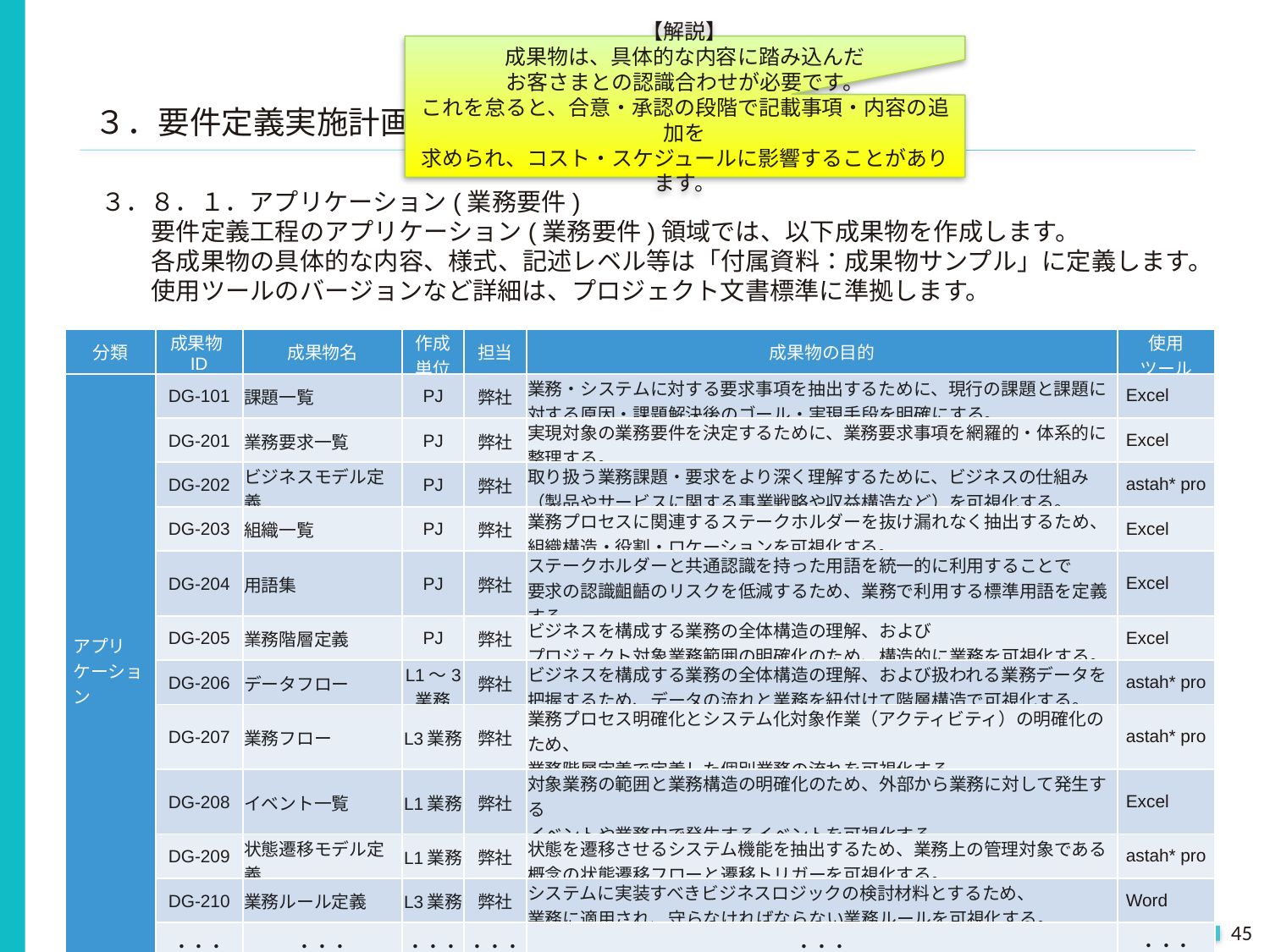

【解説】
成果物は、具体的な内容に踏み込んだ
お客さまとの認識合わせが必要です。
これを怠ると、合意・承認の段階で記載事項・内容の追加を
求められ、コスト・スケジュールに影響することがあります。
３．要件定義実施計画

　　３．８．１．アプリケーション(業務要件)
要件定義工程のアプリケーション(業務要件)領域では、以下成果物を作成します。
各成果物の具体的な内容、様式、記述レベル等は「付属資料：成果物サンプル」に定義します。
使用ツールのバージョンなど詳細は、プロジェクト文書標準に準拠します。
| 分類 | 成果物ID | 成果物名 | 作成 単位 | 担当 | 成果物の目的 | 使用 ツール |
| --- | --- | --- | --- | --- | --- | --- |
| アプリケーション | DG-101 | 課題一覧 | PJ | 弊社 | 業務・システムに対する要求事項を抽出するために、現行の課題と課題に対する原因・課題解決後のゴール・実現手段を明確にする。 | Excel |
|  | DG-201 | 業務要求一覧 | PJ | 弊社 | 実現対象の業務要件を決定するために、業務要求事項を網羅的・体系的に 整理する。 | Excel |
|  | DG-202 | ビジネスモデル定義 | PJ | 弊社 | 取り扱う業務課題・要求をより深く理解するために、ビジネスの仕組み （製品やサービスに関する事業戦略や収益構造など）を可視化する。 | astah\* pro |
|  | DG-203 | 組織一覧 | PJ | 弊社 | 業務プロセスに関連するステークホルダーを抜け漏れなく抽出するため、 組織構造・役割・ロケーションを可視化する。 | Excel |
|  | DG-204 | 用語集 | PJ | 弊社 | ステークホルダーと共通認識を持った用語を統一的に利用することで 要求の認識齟齬のリスクを低減するため、業務で利用する標準用語を定義する。 | Excel |
|  | DG-205 | 業務階層定義 | PJ | 弊社 | ビジネスを構成する業務の全体構造の理解、および プロジェクト対象業務範囲の明確化のため、構造的に業務を可視化する。 | Excel |
|  | DG-206 | データフロー | L1～3 業務 | 弊社 | ビジネスを構成する業務の全体構造の理解、および扱われる業務データを 把握するため、データの流れと業務を紐付けて階層構造で可視化する。 | astah\* pro |
|  | DG-207 | 業務フロー | L3業務 | 弊社 | 業務プロセス明確化とシステム化対象作業（アクティビティ）の明確化のため、 業務階層定義で定義した個別業務の流れを可視化する。 | astah\* pro |
|  | DG-208 | イベント一覧 | L1業務 | 弊社 | 対象業務の範囲と業務構造の明確化のため、外部から業務に対して発生する イベントや業務内で発生するイベントを可視化する。 | Excel |
|  | DG-209 | 状態遷移モデル定義 | L1業務 | 弊社 | 状態を遷移させるシステム機能を抽出するため、業務上の管理対象である 概念の状態遷移フローと遷移トリガーを可視化する。 | astah\* pro |
|  | DG-210 | 業務ルール定義 | L3業務 | 弊社 | システムに実装すべきビジネスロジックの検討材料とするため、 業務に適用され、守らなければならない業務ルールを可視化する。 | Word |
|  | ・・・ | ・・・ | ・・・ | ・・・ | ・・・ | ・・・ |
45